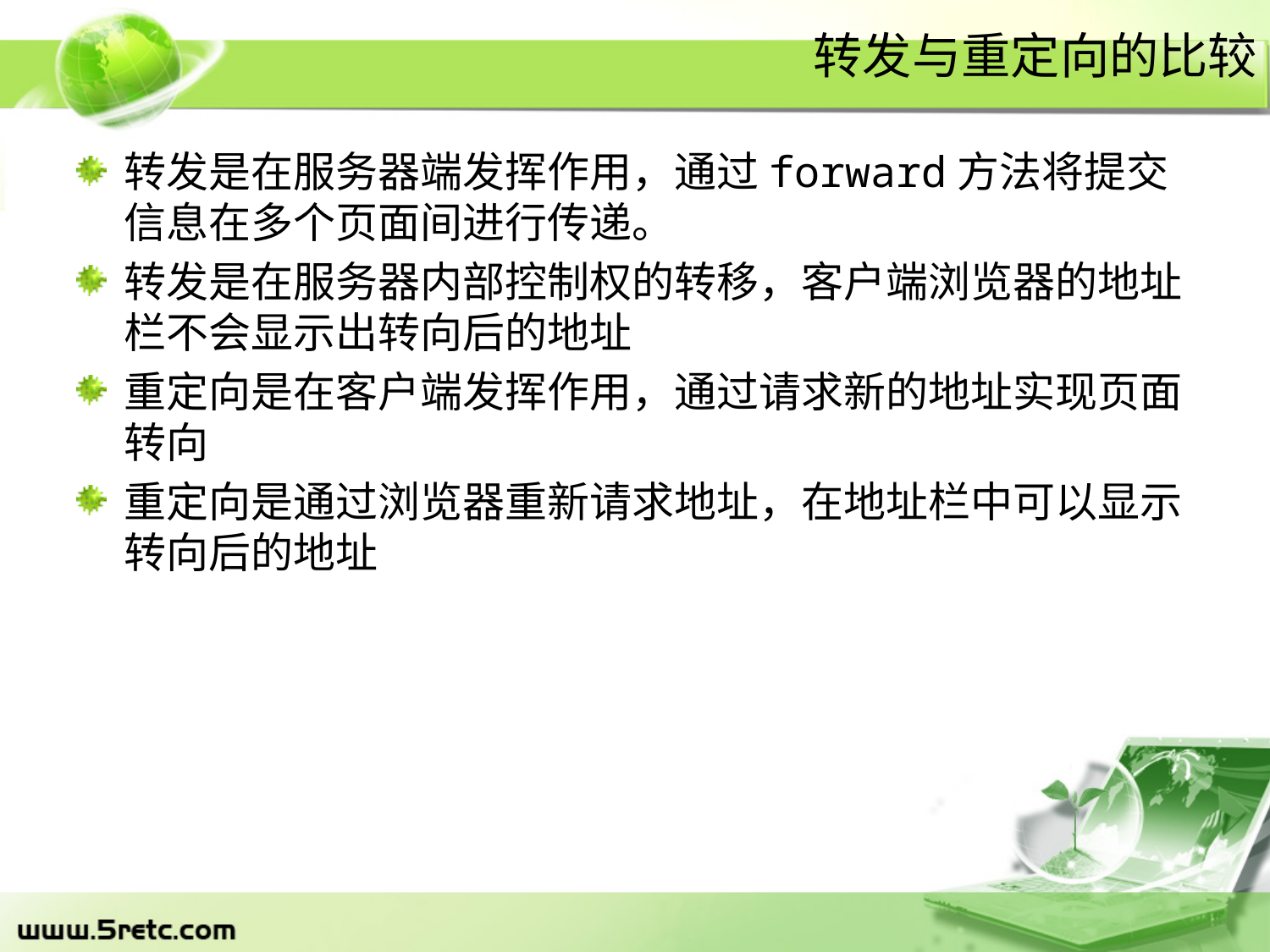

# 转发与重定向的比较
转发是在服务器端发挥作用，通过forward方法将提交信息在多个页面间进行传递。
转发是在服务器内部控制权的转移，客户端浏览器的地址栏不会显示出转向后的地址
重定向是在客户端发挥作用，通过请求新的地址实现页面转向
重定向是通过浏览器重新请求地址，在地址栏中可以显示转向后的地址